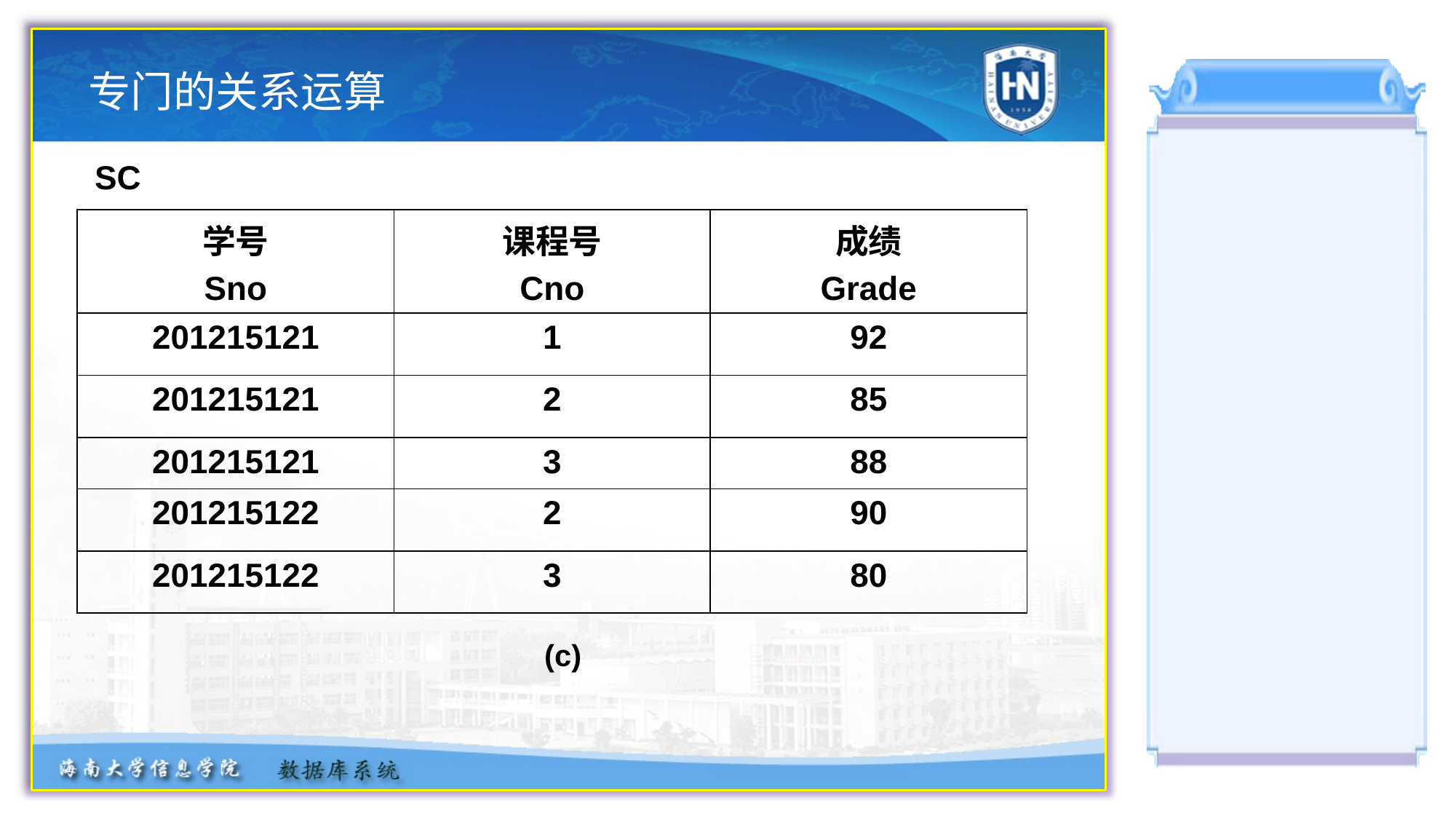

# 专门的关系运算
SC
| 学号 Sno | 课程号 Cno | 成绩 Grade |
| --- | --- | --- |
| 201215121 | 1 | 92 |
| 201215121 | 2 | 85 |
| 201215121 | 3 | 88 |
| 201215122 | 2 | 90 |
| 201215122 | 3 | 80 |

(c)